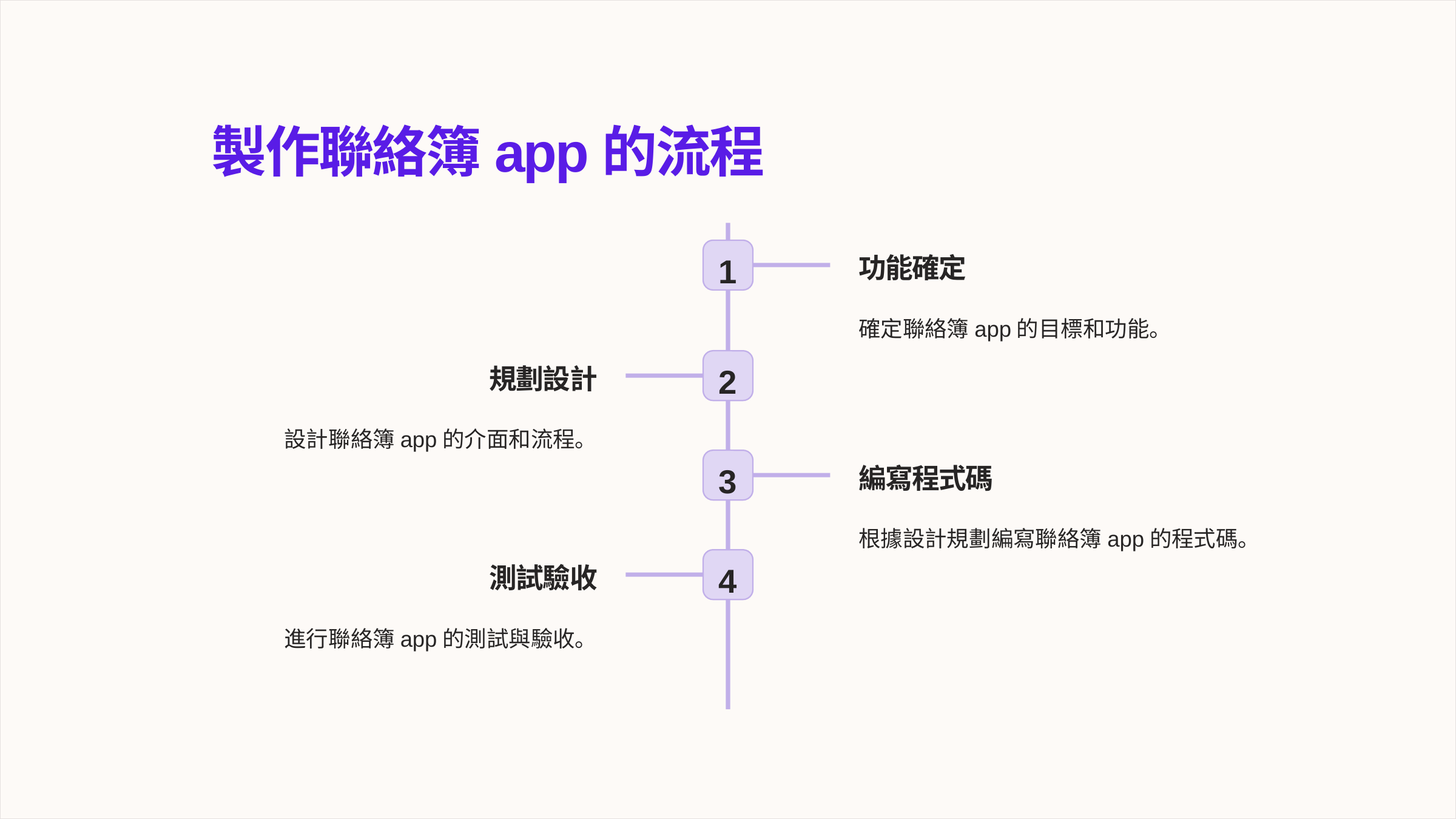

製作聯絡簿app的流程

1
功能確定

確定聯絡簿app的目標和功能。

2
規劃設計

設計聯絡簿app的介面和流程。

3
編寫程式碼

根據設計規劃編寫聯絡簿app的程式碼。

4
測試驗收

進行聯絡簿app的測試與驗收。